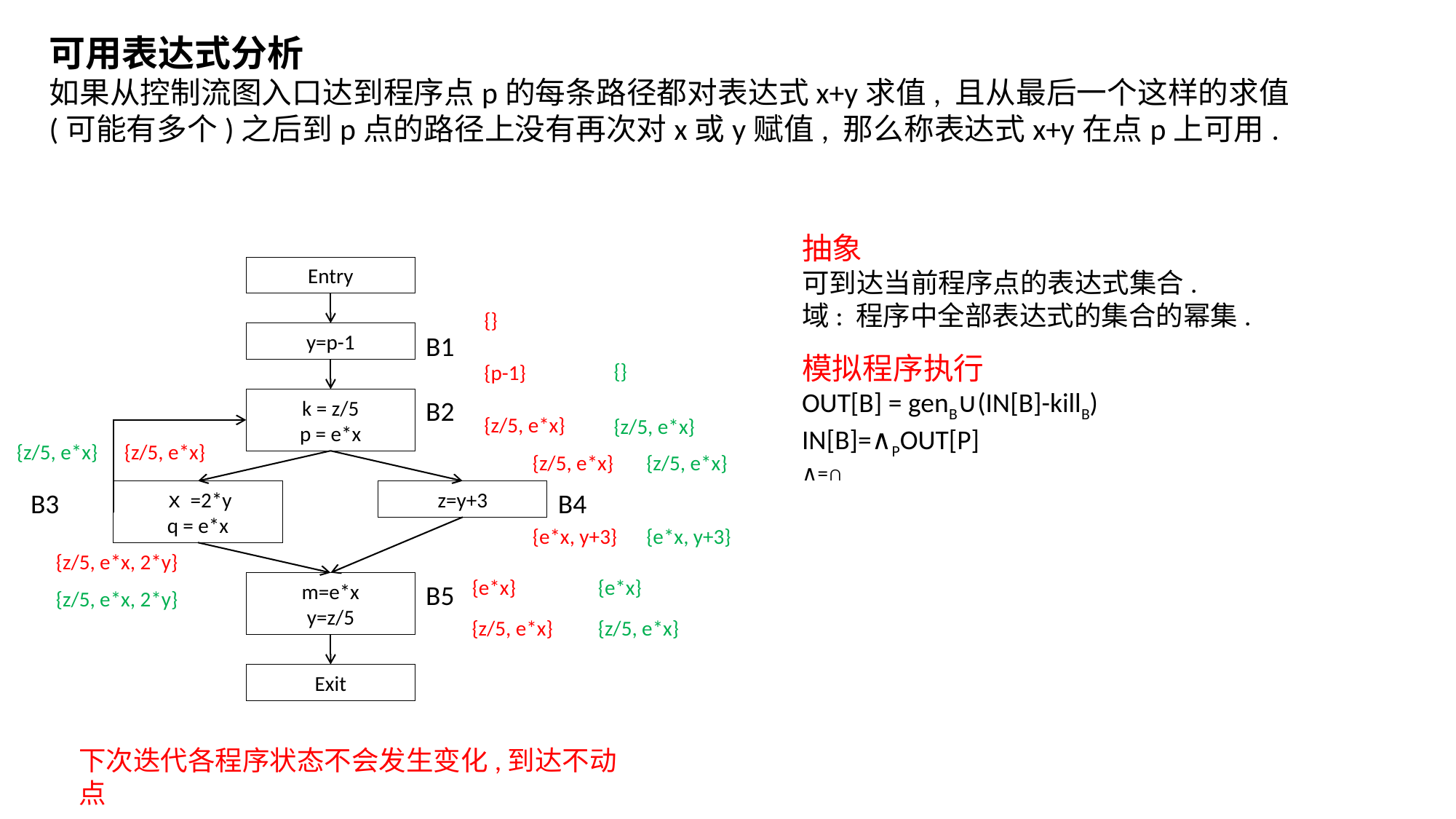

可用表达式分析
如果从控制流图入口达到程序点p的每条路径都对表达式x+y求值, 且从最后一个这样的求值(可能有多个)之后到p点的路径上没有再次对x或y赋值, 那么称表达式x+y在点p上可用.
抽象
可到达当前程序点的表达式集合.
域: 程序中全部表达式的集合的幂集.
Entry
{}
y=p-1
B1
模拟程序执行
OUT[B] = genB∪(IN[B]-killB)
IN[B]=∧POUT[P]
∧=∩
{}
{p-1}
B2
k = z/5
p = e*x
{z/5, e*x}
{z/5, e*x}
{z/5, e*x}
{z/5, e*x}
{z/5, e*x}
{z/5, e*x}
B3
ｘ=2*y
q = e*x
z=y+3
B4
{e*x, y+3}
{e*x, y+3}
{z/5, e*x, 2*y}
{e*x}
{e*x}
m=e*x
y=z/5
B5
{z/5, e*x, 2*y}
{z/5, e*x}
{z/5, e*x}
Exit
下次迭代各程序状态不会发生变化,到达不动点